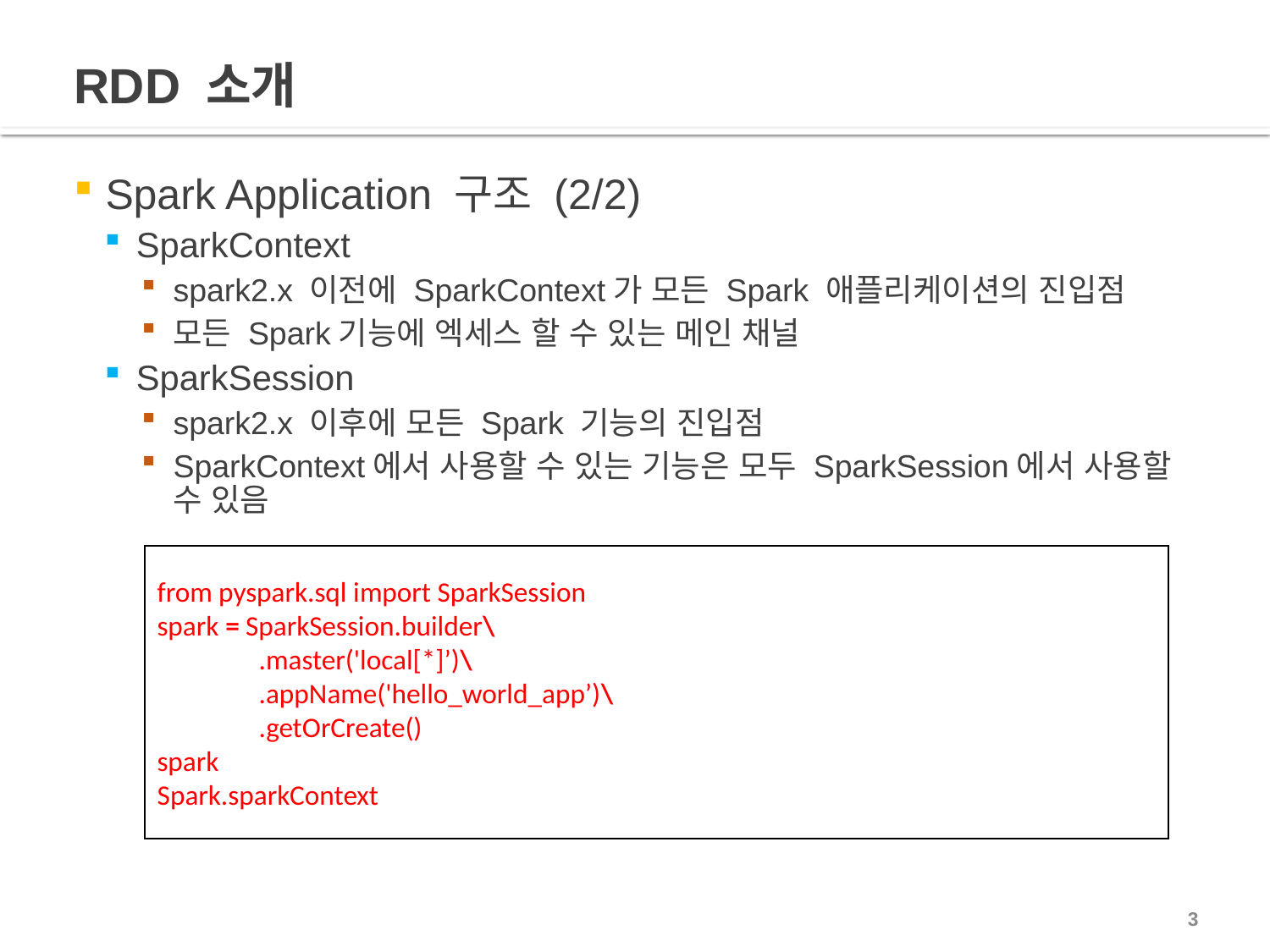

# RDD 소개
Spark Application 구조 (2/2)
SparkContext
spark2.x 이전에 SparkContext가 모든 Spark 애플리케이션의 진입점
모든 Spark기능에 엑세스 할 수 있는 메인 채널
SparkSession
spark2.x 이후에 모든 Spark 기능의 진입점
SparkContext에서 사용할 수 있는 기능은 모두 SparkSession에서 사용할 수 있음
from pyspark.sql import SparkSession
spark = SparkSession.builder\
                .master('local[*]’)\
                .appName('hello_world_app’)\
                .getOrCreate()
spark
Spark.sparkContext
3